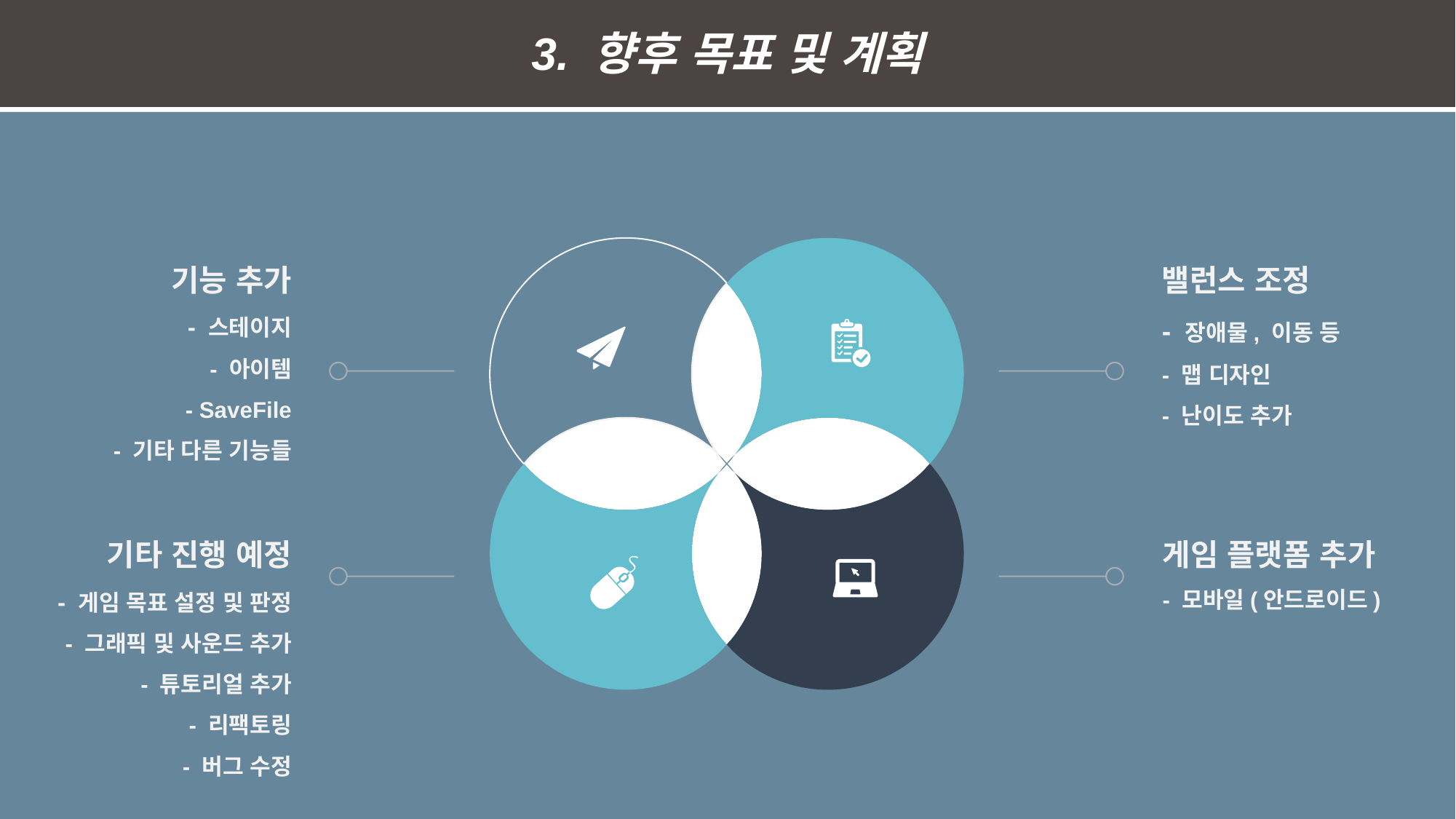

3. 향후 목표 및 계획
기능 추가
- 스테이지
- 아이템
- SaveFile
- 기타 다른 기능들
밸런스 조정
- 장애물, 이동 등
- 맵 디자인
- 난이도 추가

기타 진행 예정
- 게임 목표 설정 및 판정
- 그래픽 및 사운드 추가
- 튜토리얼 추가
- 리팩토링
- 버그 수정
게임 플랫폼 추가
- 모바일(안드로이드)